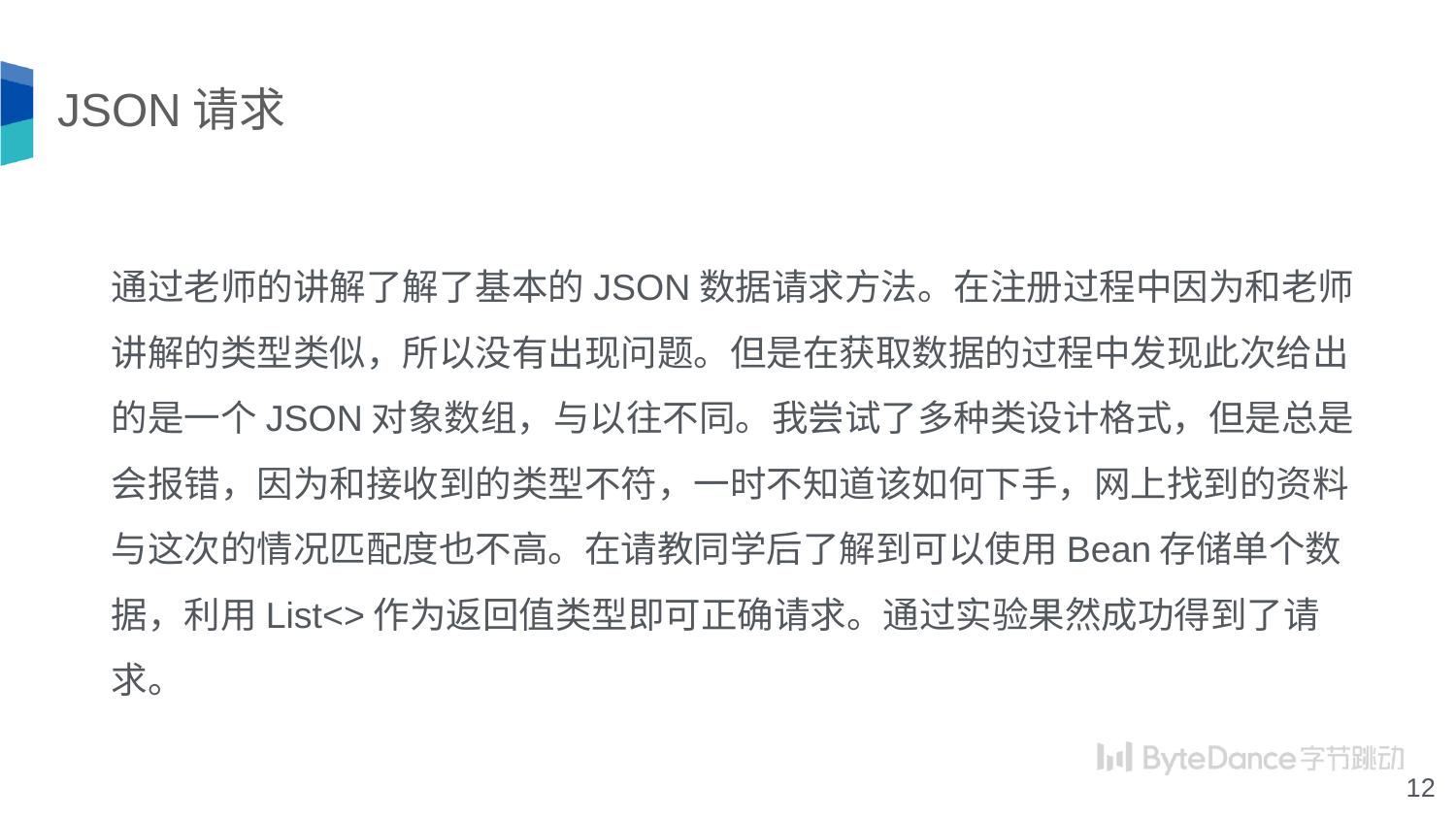

# JSON请求
通过老师的讲解了解了基本的JSON数据请求方法。在注册过程中因为和老师讲解的类型类似，所以没有出现问题。但是在获取数据的过程中发现此次给出的是一个JSON对象数组，与以往不同。我尝试了多种类设计格式，但是总是会报错，因为和接收到的类型不符，一时不知道该如何下手，网上找到的资料与这次的情况匹配度也不高。在请教同学后了解到可以使用Bean存储单个数据，利用List<>作为返回值类型即可正确请求。通过实验果然成功得到了请求。
12